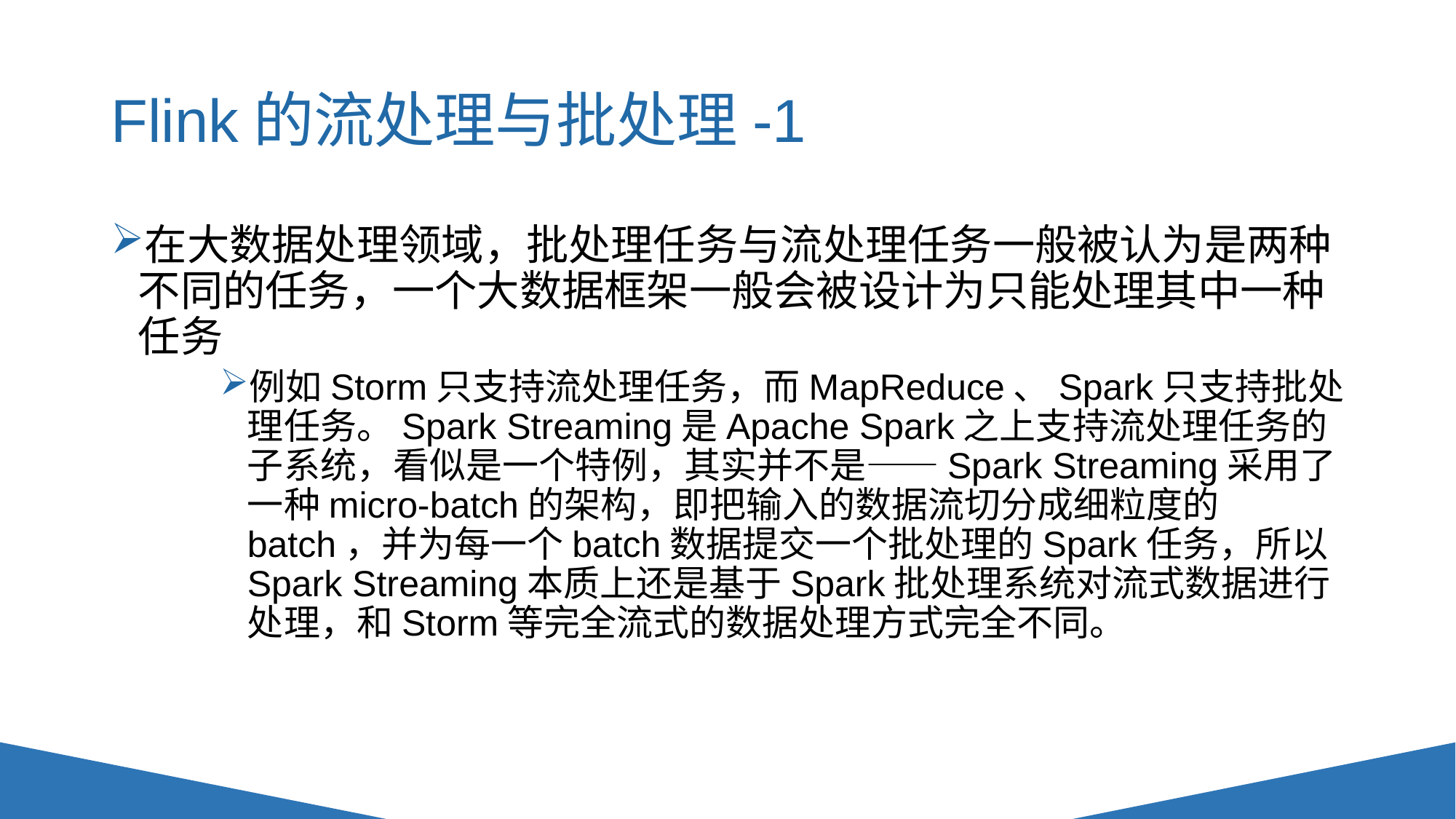

# Flink的流处理与批处理-1
在大数据处理领域，批处理任务与流处理任务一般被认为是两种不同的任务，一个大数据框架一般会被设计为只能处理其中一种任务
例如Storm只支持流处理任务，而MapReduce、Spark只支持批处理任务。Spark Streaming是Apache Spark之上支持流处理任务的子系统，看似是一个特例，其实并不是——Spark Streaming采用了一种micro-batch的架构，即把输入的数据流切分成细粒度的batch，并为每一个batch数据提交一个批处理的Spark任务，所以Spark Streaming本质上还是基于Spark批处理系统对流式数据进行处理，和Storm等完全流式的数据处理方式完全不同。